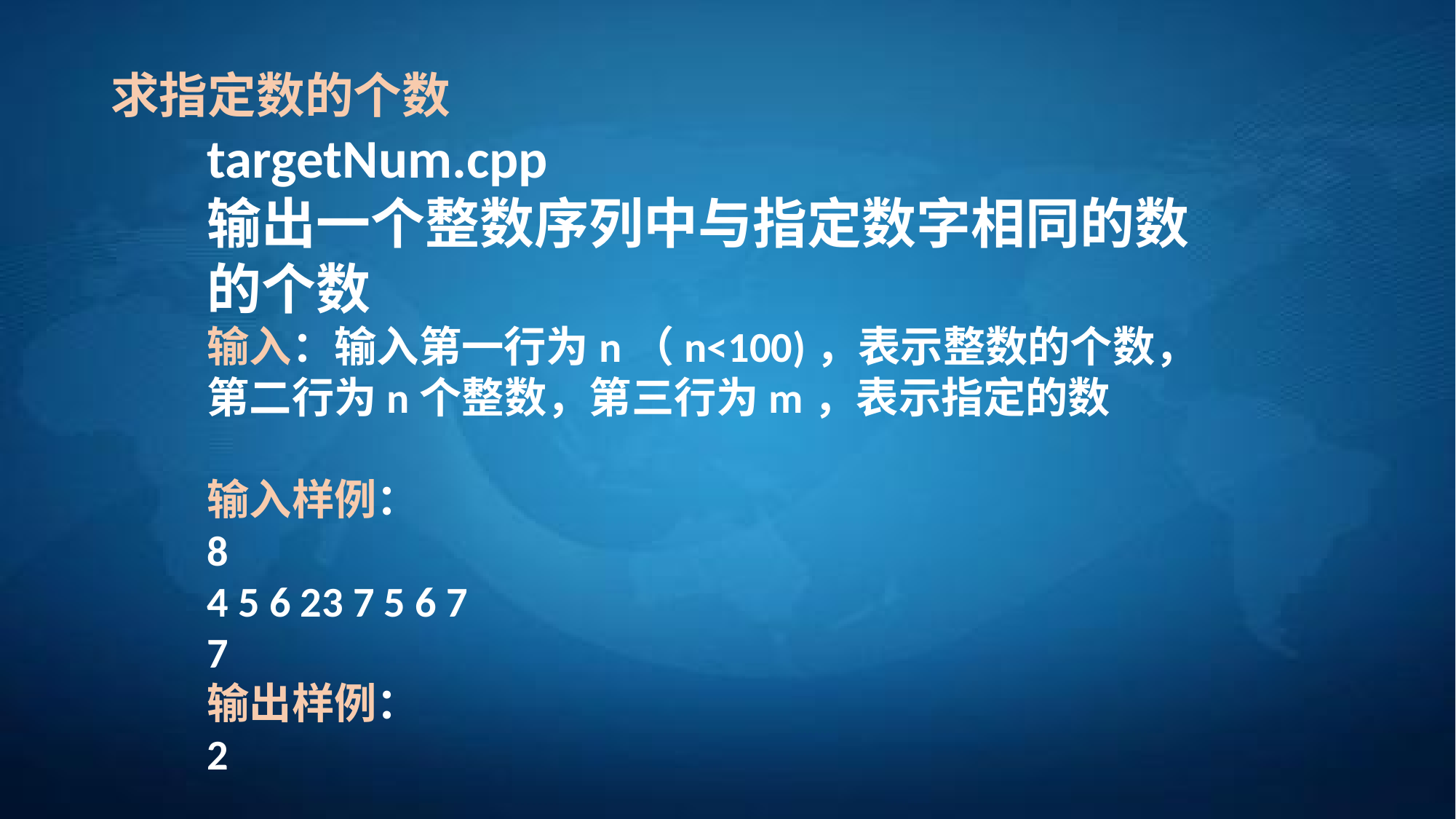

求指定数的个数

targetNum.cpp
输出一个整数序列中与指定数字相同的数的个数
输入：输入第一行为n（n<100)，表示整数的个数，第二行为n个整数，第三行为m，表示指定的数

输入样例：
8
4 5 6 23 7 5 6 7
7
输出样例：
2